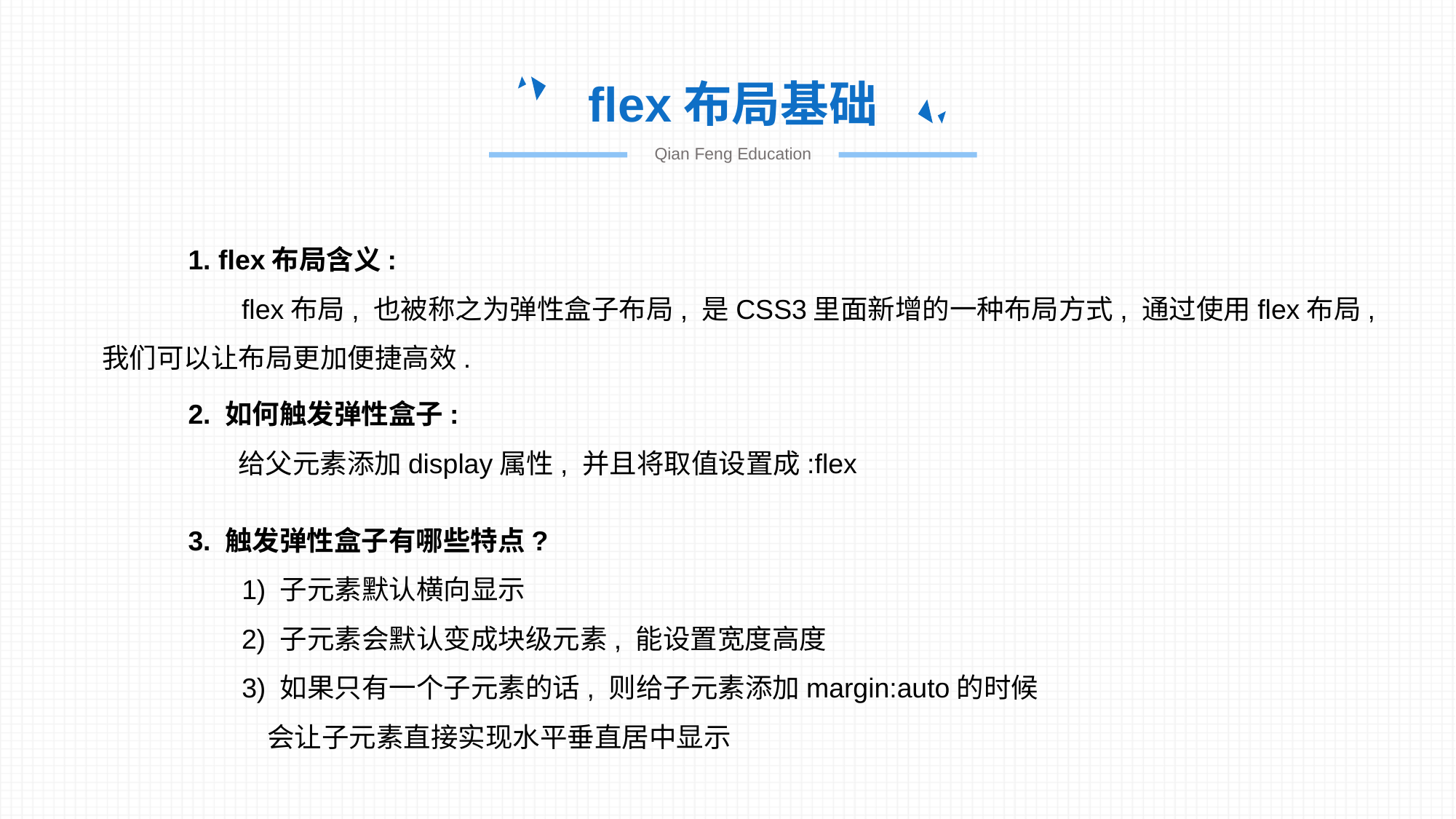

flex布局基础

Qian Feng Education

1. flex布局含义:
       flex布局, 也被称之为弹性盒子布局, 是CSS3里面新增的一种布局方式, 通过使用flex布局,我们可以让布局更加便捷高效.
2. 如何触发弹性盒子:
       给父元素添加display属性, 并且将取值设置成:flex
3. 触发弹性盒子有哪些特点?
	    1) 子元素默认横向显示
       2) 子元素会默认变成块级元素, 能设置宽度高度
	    3) 如果只有一个子元素的话, 则给子元素添加margin:auto的时候
	        会让子元素直接实现水平垂直居中显示